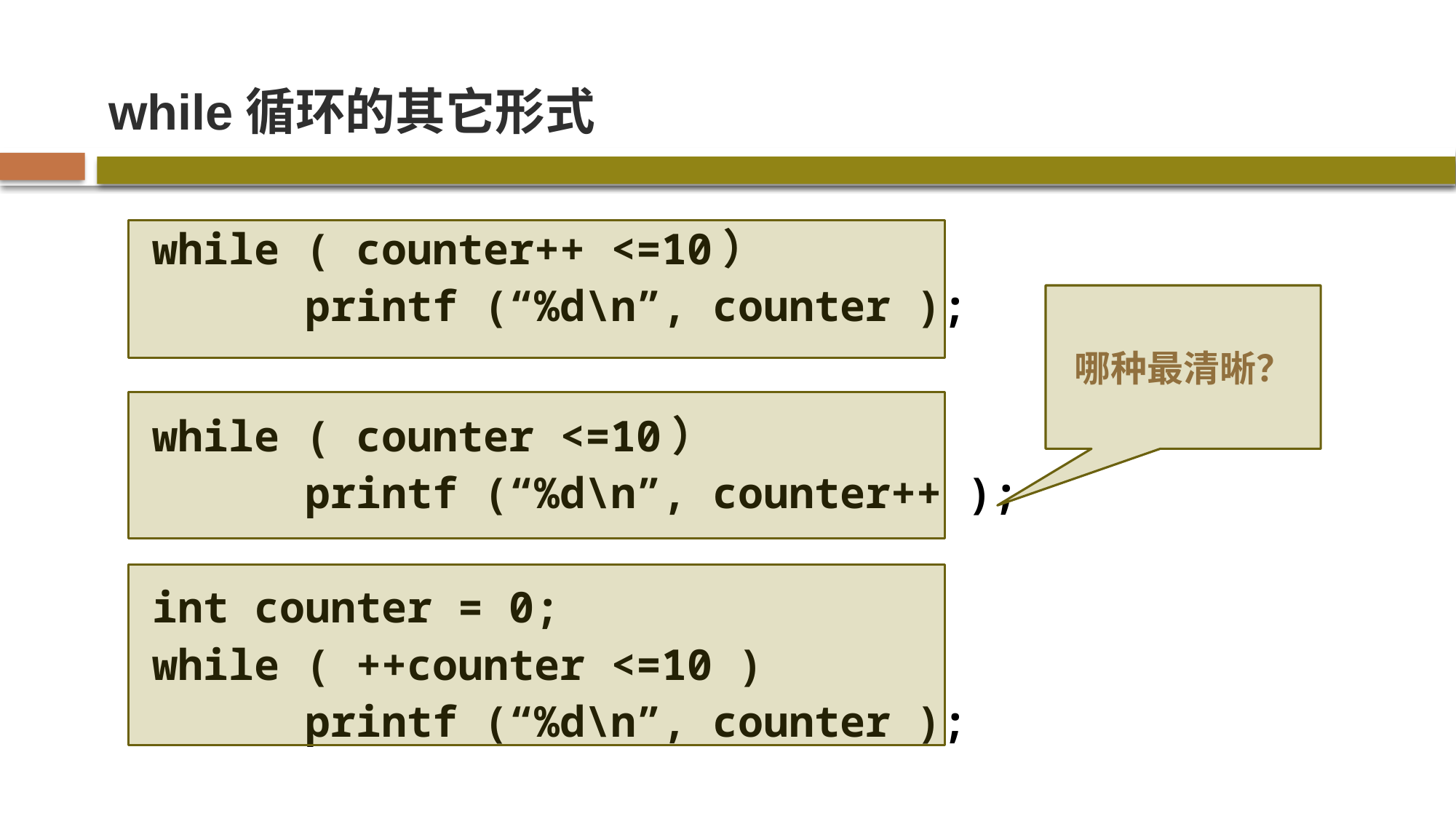

# while循环的其它形式
while ( counter++ <=10）
      printf (“%d\n”, counter );

while ( counter <=10）
      printf (“%d\n”, counter++ );

int counter = 0;
while ( ++counter <=10 )
      printf (“%d\n”, counter );

哪种最清晰？